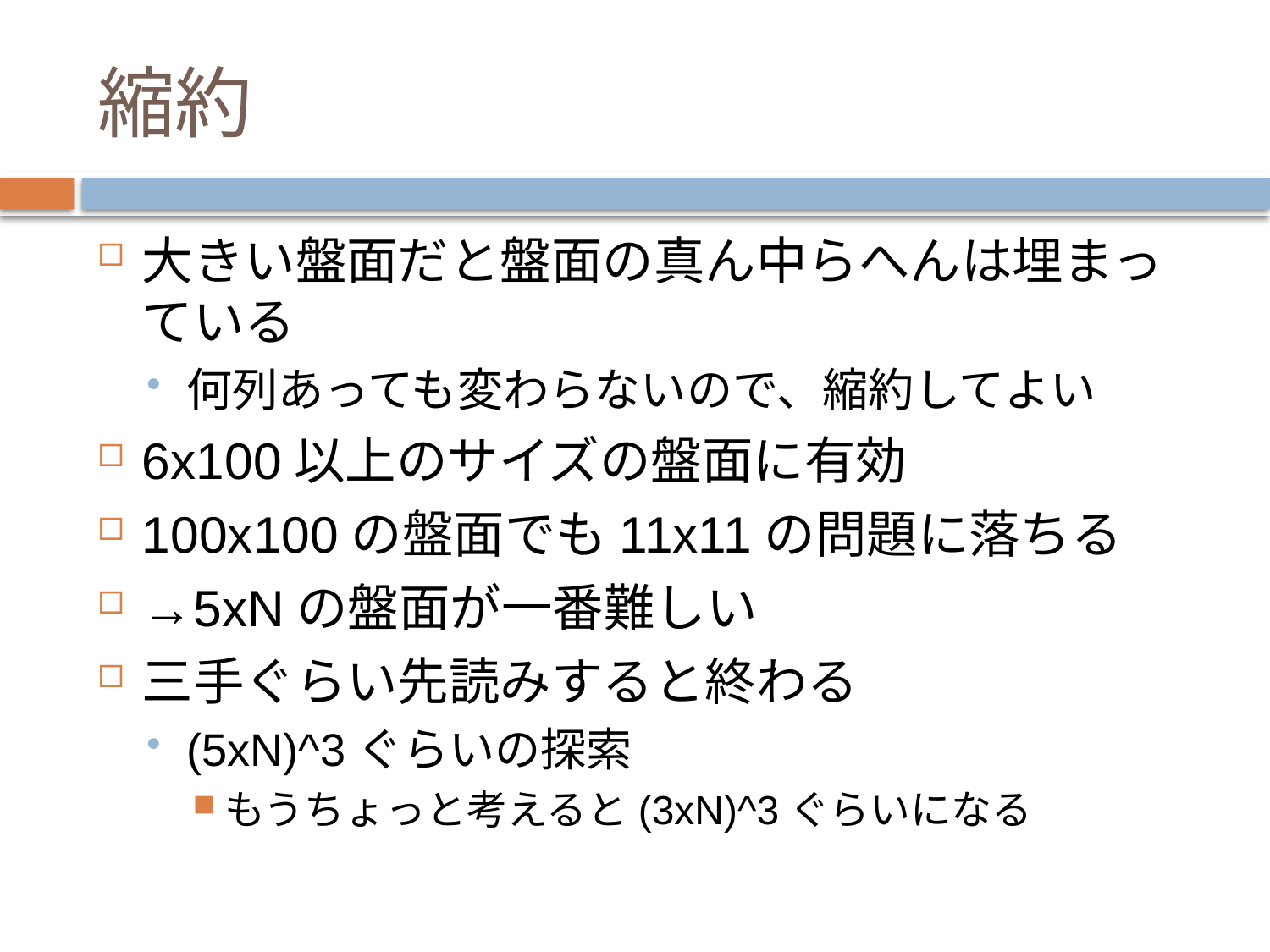

# 縮約
大きい盤面だと盤面の真ん中らへんは埋まっている
何列あっても変わらないので、縮約してよい
6x100以上のサイズの盤面に有効
100x100の盤面でも11x11の問題に落ちる
→5xNの盤面が一番難しい
三手ぐらい先読みすると終わる
(5xN)^3ぐらいの探索
もうちょっと考えると(3xN)^3ぐらいになる